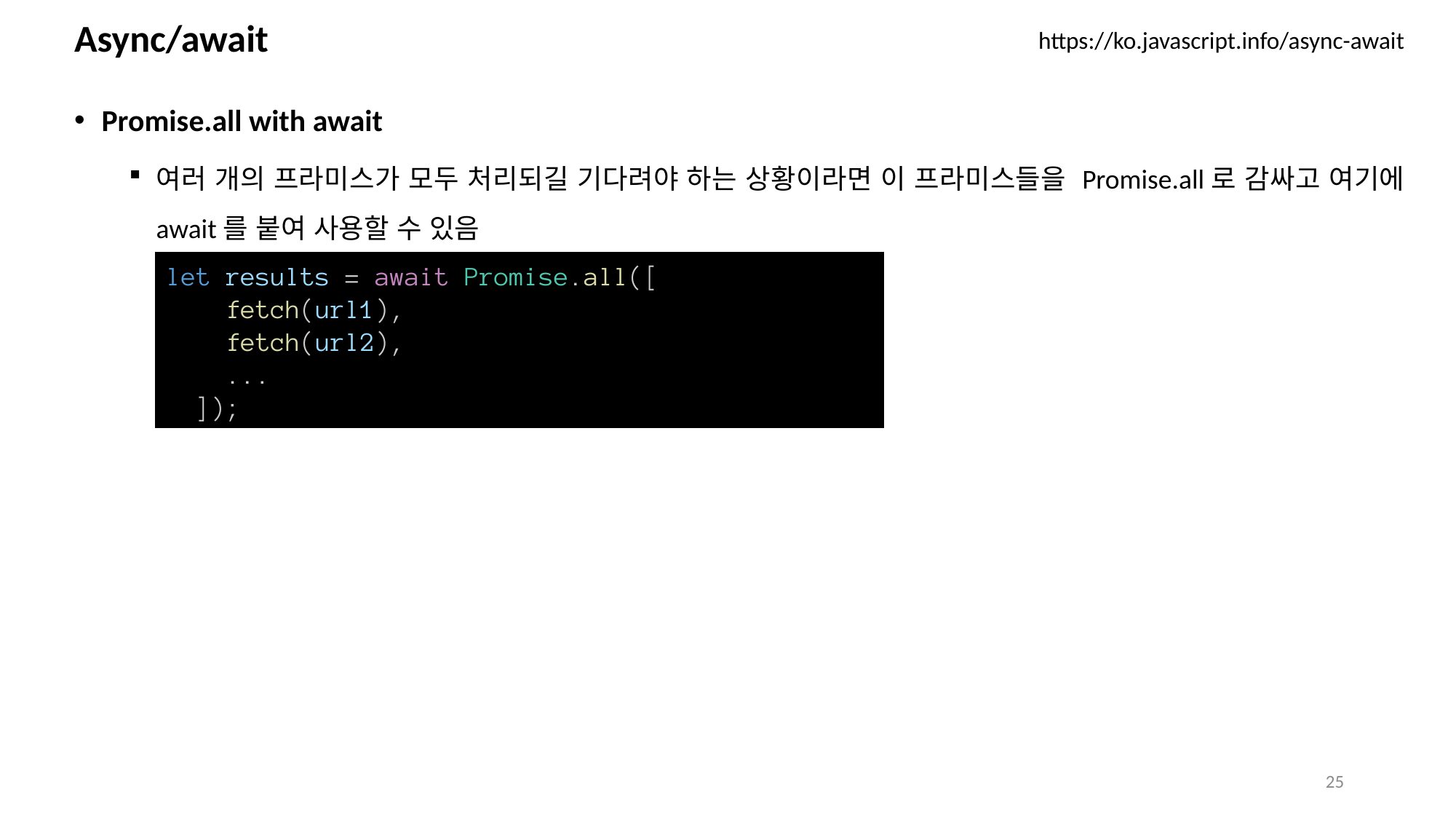

# Async/await
https://ko.javascript.info/async-await
Promise.all with await
여러 개의 프라미스가 모두 처리되길 기다려야 하는 상황이라면 이 프라미스들을 Promise.all로 감싸고 여기에 await를 붙여 사용할 수 있음

let results = await Promise.all([
    fetch(url1),
    fetch(url2),
    ...
  ]);
25